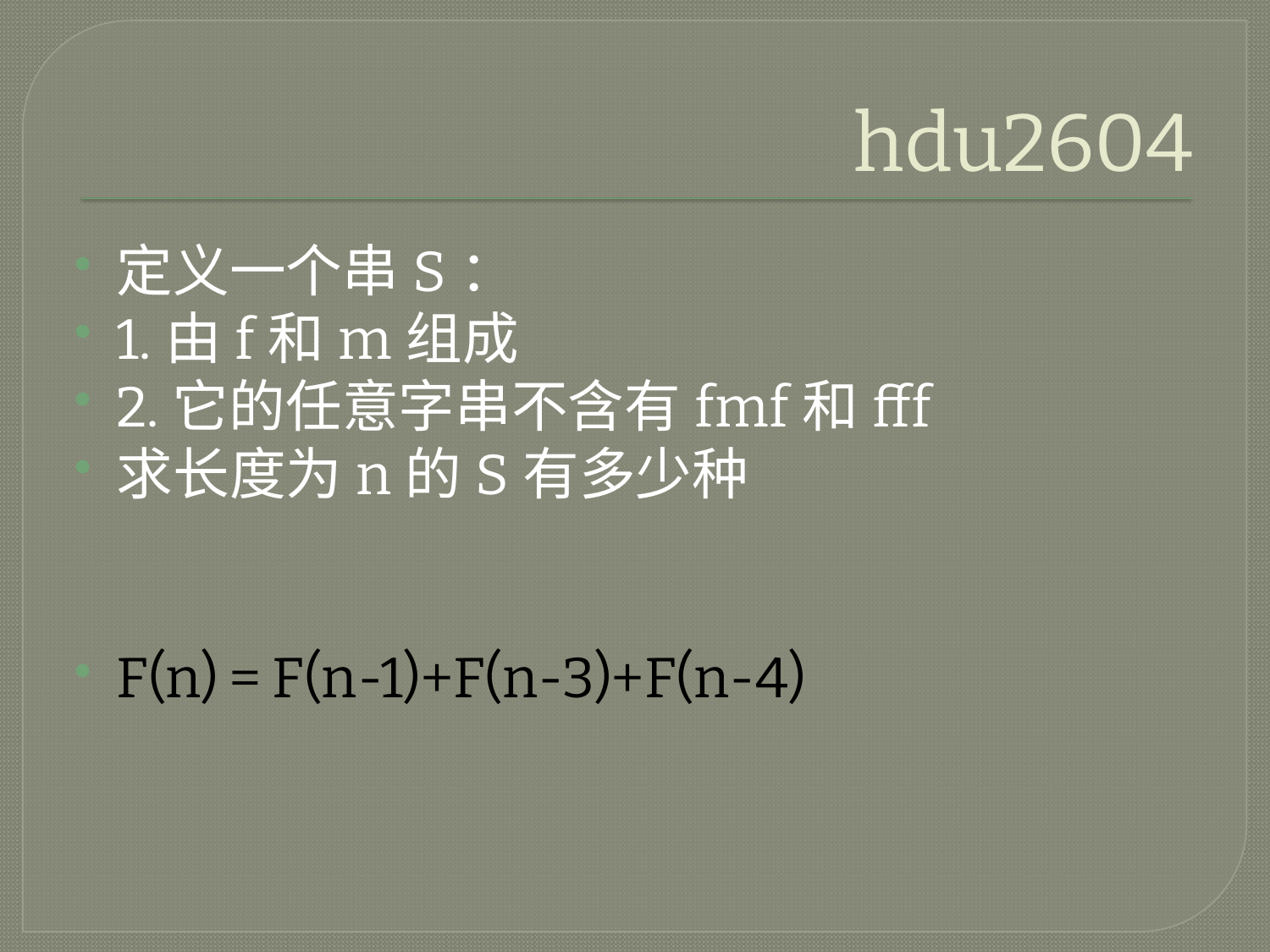

# hdu2604
定义一个串S：
1.由f和m组成
2.它的任意字串不含有fmf和fff
求长度为n的S有多少种

F(n) = F(n-1)+F(n-3)+F(n-4)